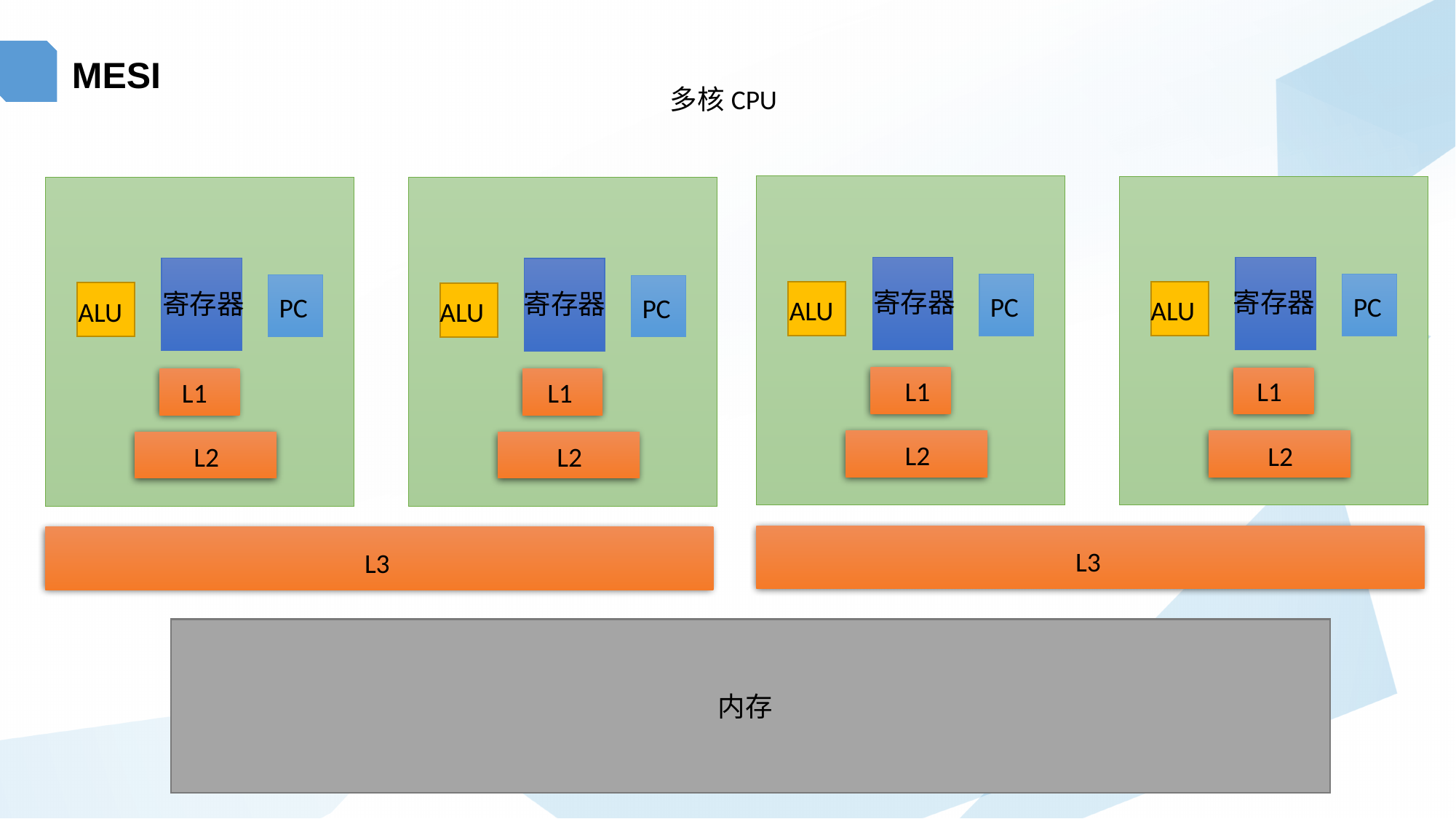

MESI
多核CPU

寄存器
寄存器

PC
PC
ALU
ALU

L1
L1

L2
L2

L3

寄存器
寄存器

PC
PC
ALU
ALU

L1
L1

L2
L2

L3

内存